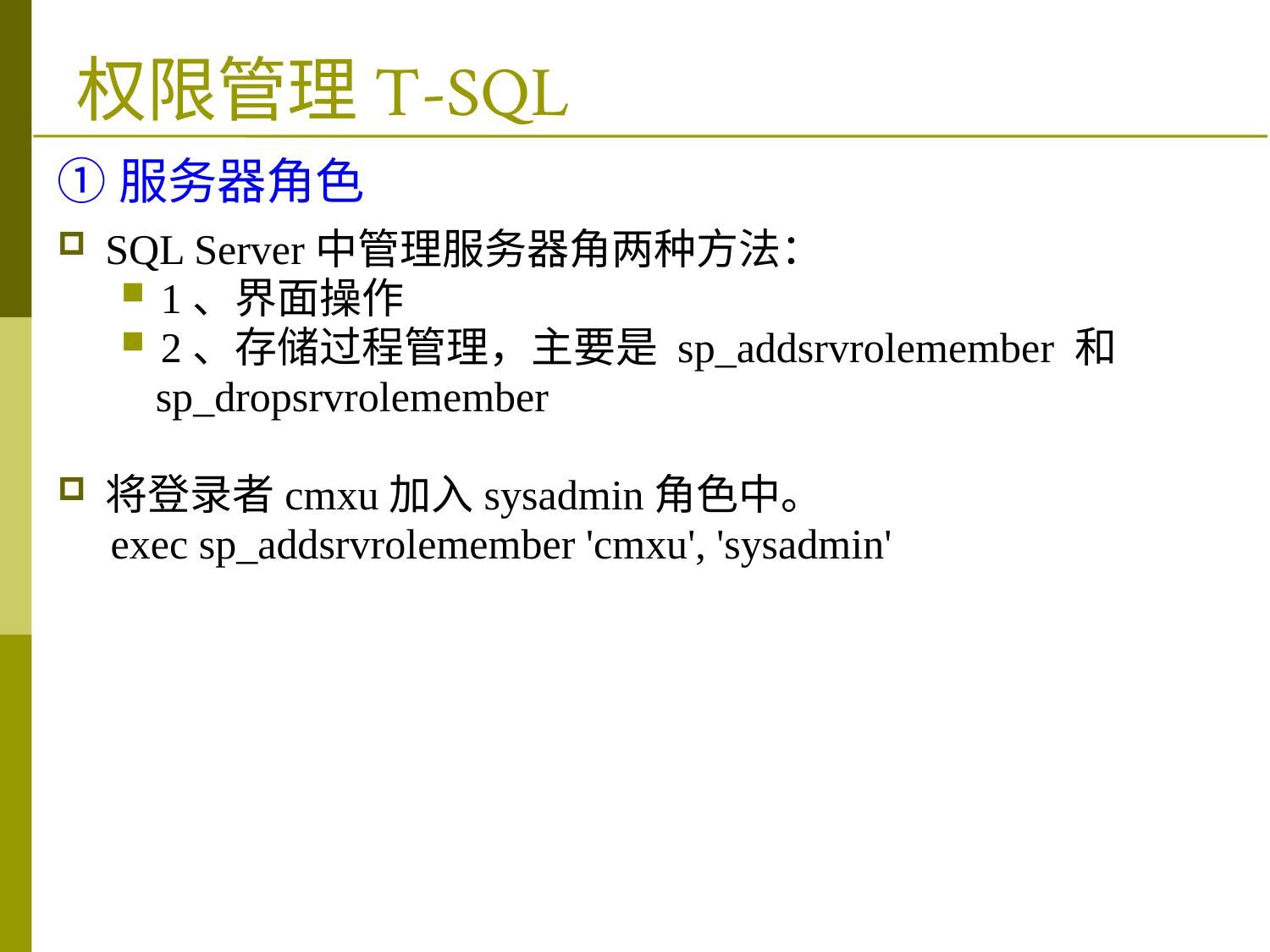

# 权限管理T-SQL
①服务器角色
SQL Server中管理服务器角两种方法：
1、界面操作
2、存储过程管理，主要是 sp_addsrvrolemember 和
    sp_dropsrvrolemember

将登录者cmxu加入sysadmin角色中。
     exec sp_addsrvrolemember 'cmxu', 'sysadmin'